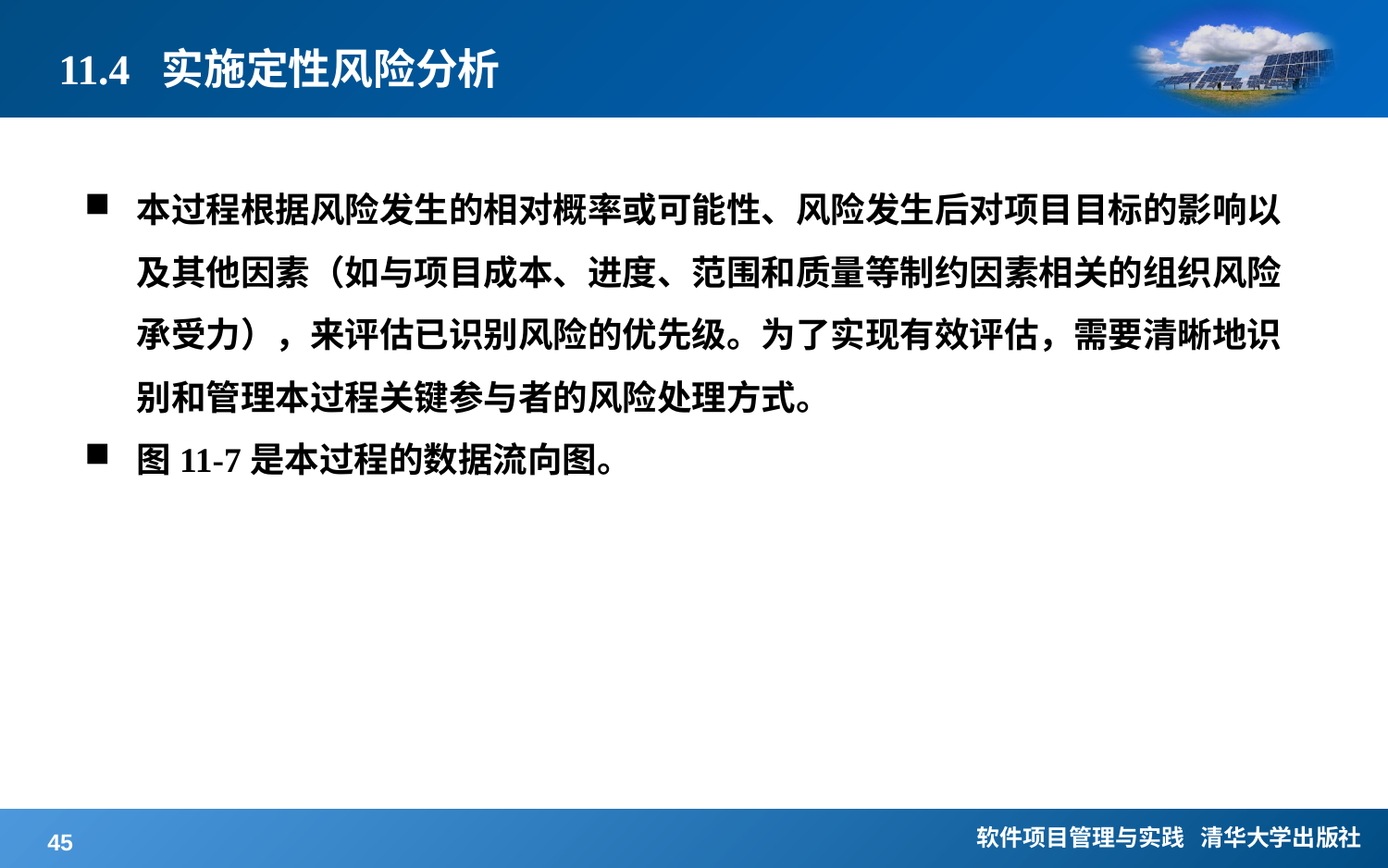

# 11.4  实施定性风险分析
本过程根据风险发生的相对概率或可能性、风险发生后对项目目标的影响以及其他因素（如与项目成本、进度、范围和质量等制约因素相关的组织风险承受力），来评估已识别风险的优先级。为了实现有效评估，需要清晰地识别和管理本过程关键参与者的风险处理方式。
图11-7是本过程的数据流向图。